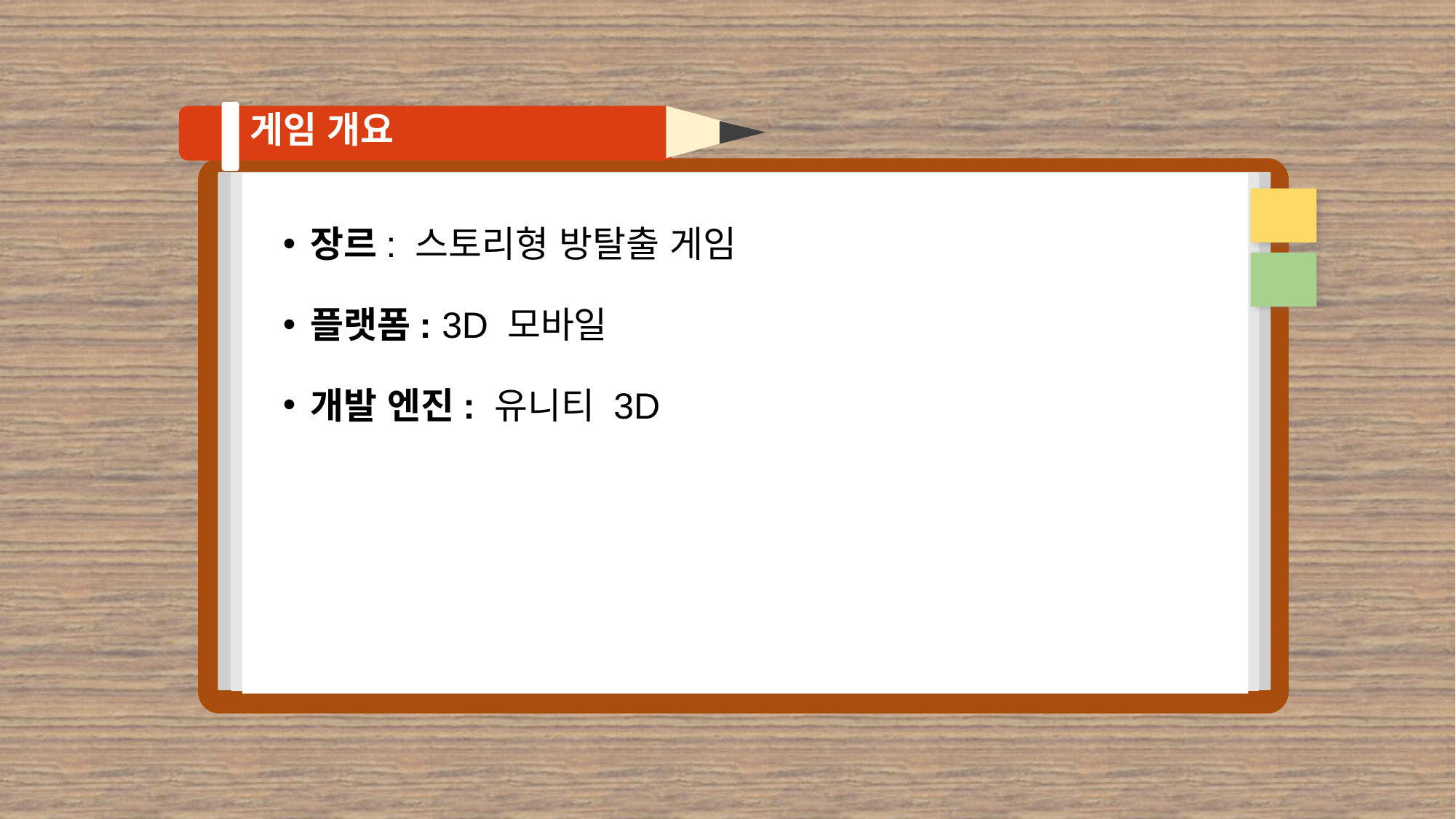

# 게임 개요

장르: 스토리형 방탈출 게임
플랫폼: 3D 모바일
개발 엔진: 유니티 3D